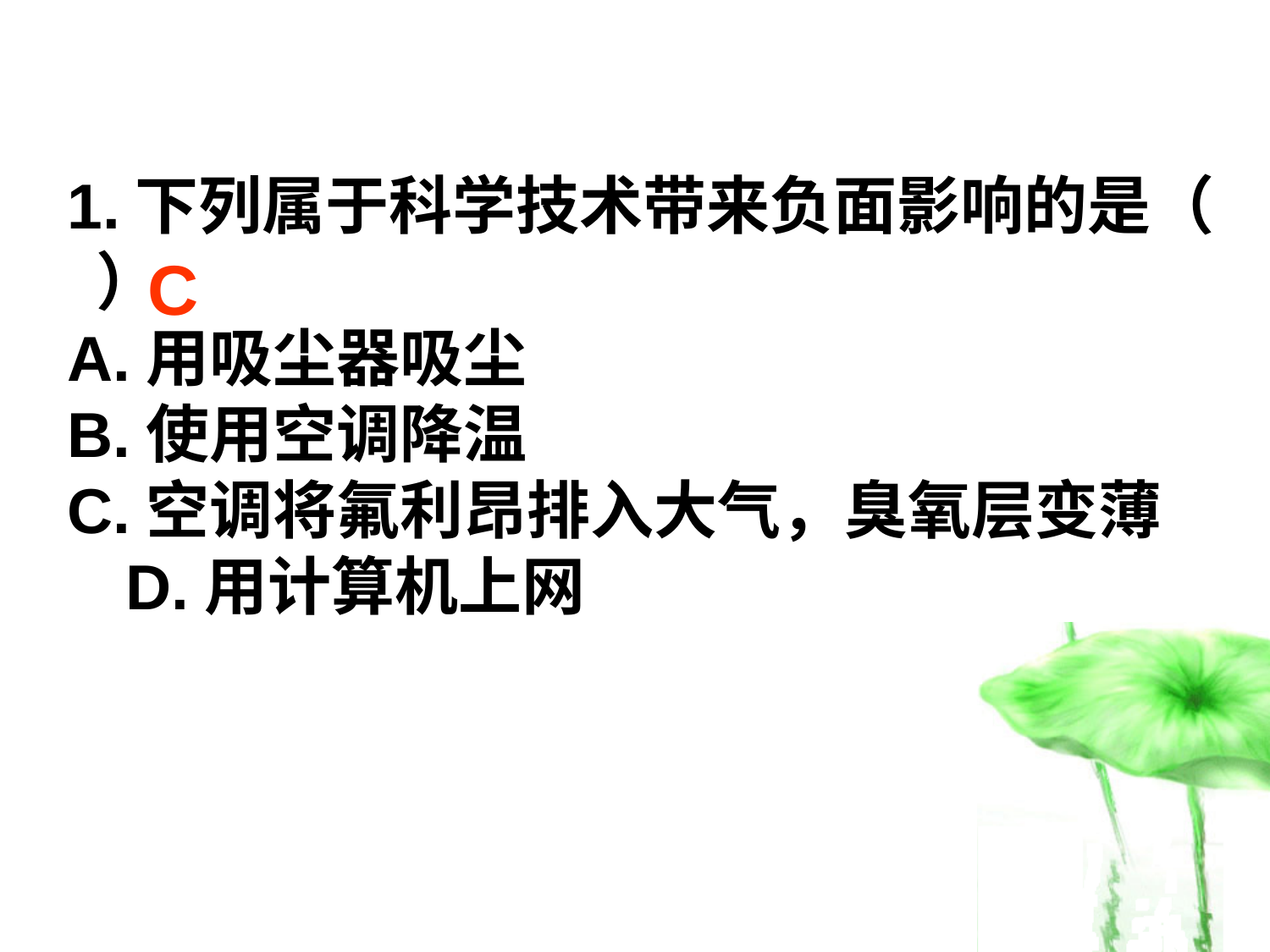

1.下列属于科学技术带来负面影响的是（     ）
A.用吸尘器吸尘
B.使用空调降温
C.空调将氟利昂排入大气，臭氧层变薄          D.用计算机上网
C